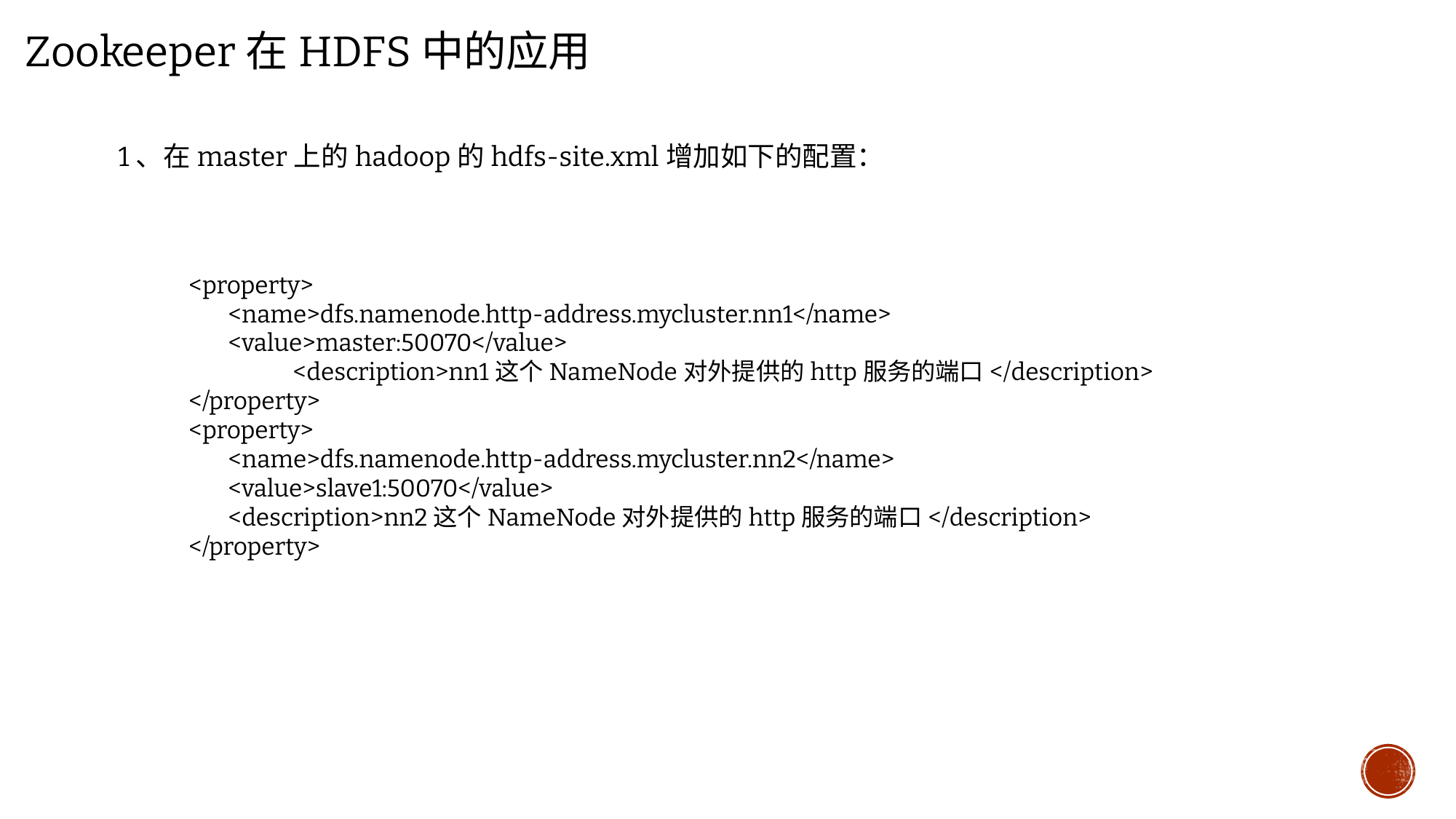

Zookeeper在HDFS中的应用
1、在master上的hadoop的hdfs-site.xml增加如下的配置：
        <property>
                <name>dfs.namenode.http-address.mycluster.nn1</name>
                <value>master:50070</value>
	       <description>nn1这个NameNode对外提供的http服务的端口</description>
        </property>
        <property>
                <name>dfs.namenode.http-address.mycluster.nn2</name>
                <value>slave1:50070</value>
                <description>nn2这个NameNode对外提供的http服务的端口</description>
        </property>